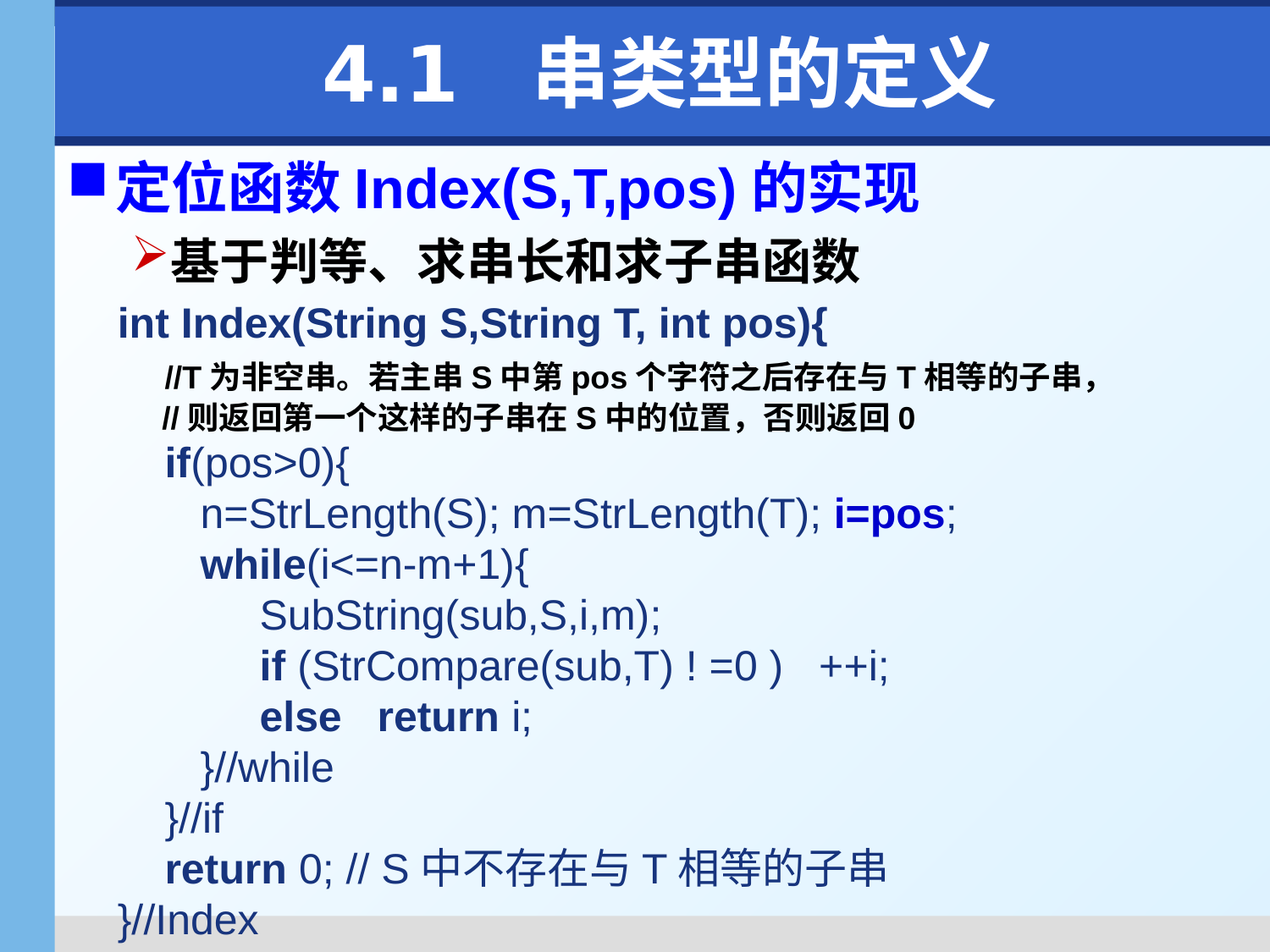

# 4.1  串类型的定义
定位函数Index(S,T,pos)的实现
基于判等、求串长和求子串函数
int Index(String S,String T, int pos){
    //T为非空串。若主串S中第pos个字符之后存在与T相等的子串，
     //则返回第一个这样的子串在S中的位置，否则返回0
    if(pos>0){
       n=StrLength(S); m=StrLength(T); i=pos;
       while(i<=n-m+1){
            SubString(sub,S,i,m);
            if (StrCompare(sub,T) ! =0 )   ++i;
            else   return i;
       }//while
    }//if
    return 0; // S中不存在与T相等的子串
}//Index